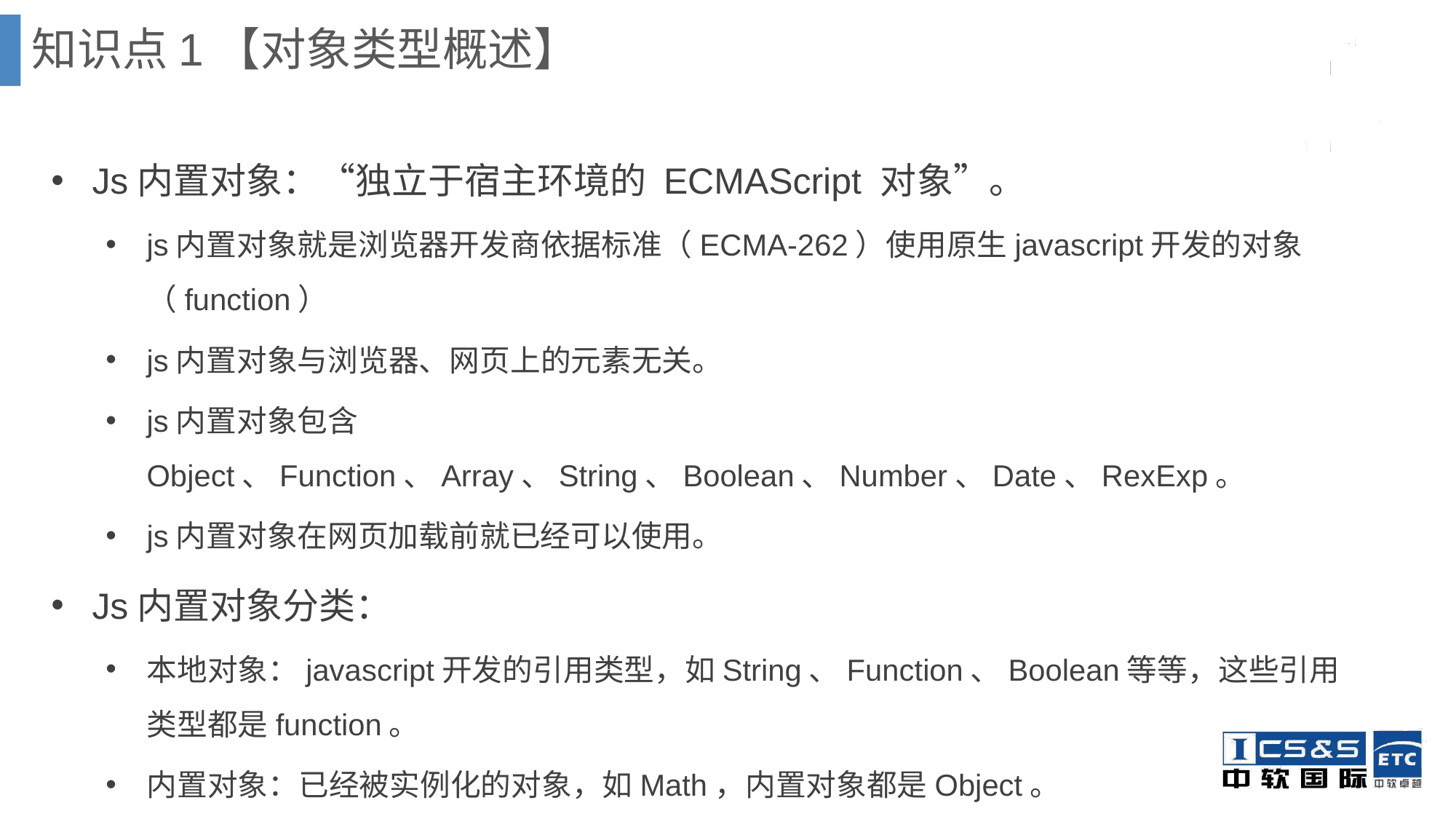

知识点1【对象类型概述】
Js内置对象：“独立于宿主环境的 ECMAScript 对象”。
js内置对象就是浏览器开发商依据标准（ECMA-262）使用原生javascript开发的对象（function）
js内置对象与浏览器、网页上的元素无关。
js内置对象包含Object、Function、Array、String、Boolean、Number、Date、RexExp。
js内置对象在网页加载前就已经可以使用。
Js内置对象分类：
本地对象：javascript开发的引用类型，如String、Function、Boolean等等，这些引用类型都是function。
内置对象：已经被实例化的对象，如Math，内置对象都是Object。